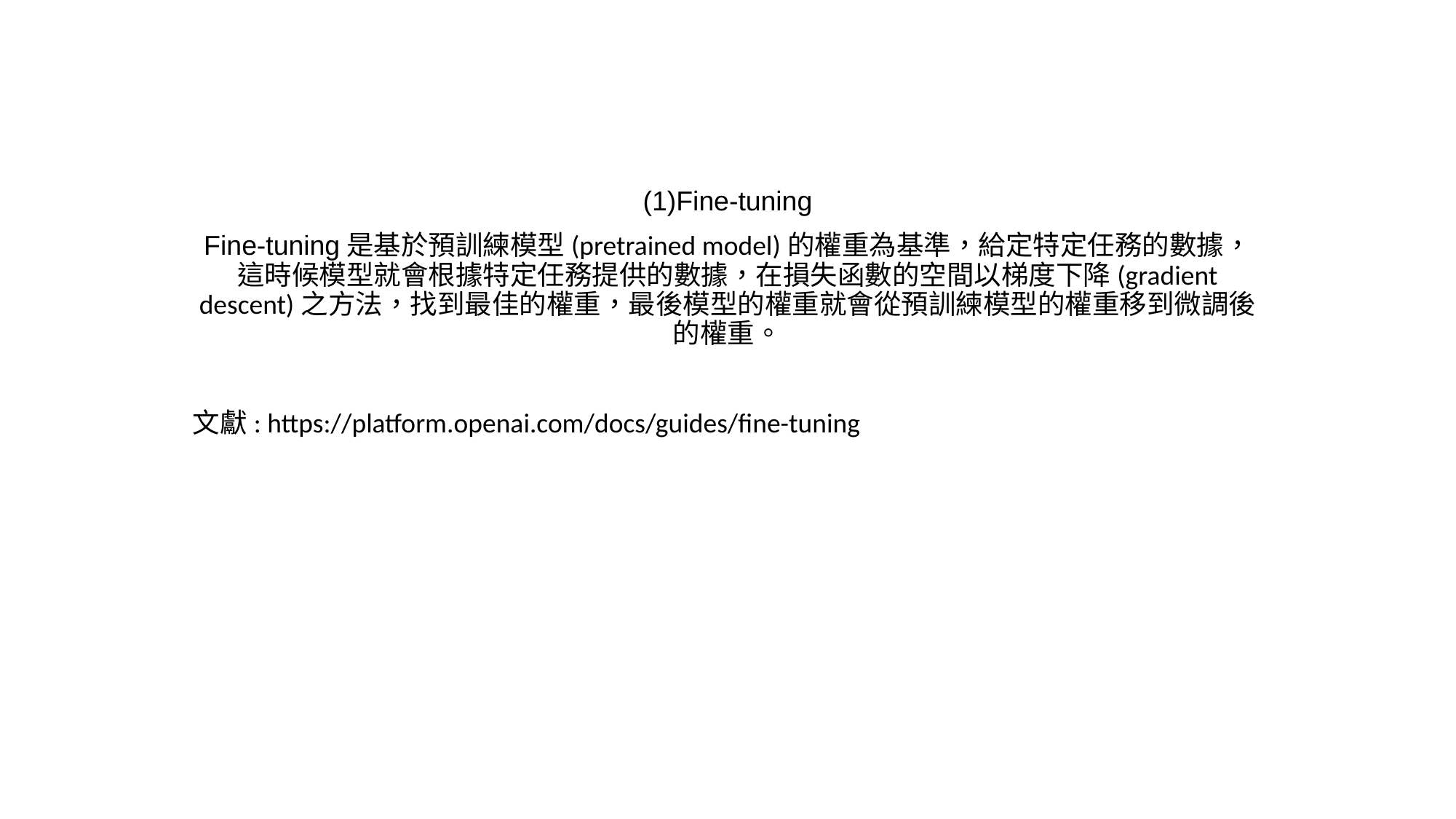

(1)Fine-tuning
Fine-tuning是基於預訓練模型(pretrained model)的權重為基準，給定特定任務的數據，這時候模型就會根據特定任務提供的數據，在損失函數的空間以梯度下降(gradient descent)之方法，找到最佳的權重，最後模型的權重就會從預訓練模型的權重移到微調後的權重。

文獻: https://platform.openai.com/docs/guides/fine-tuning